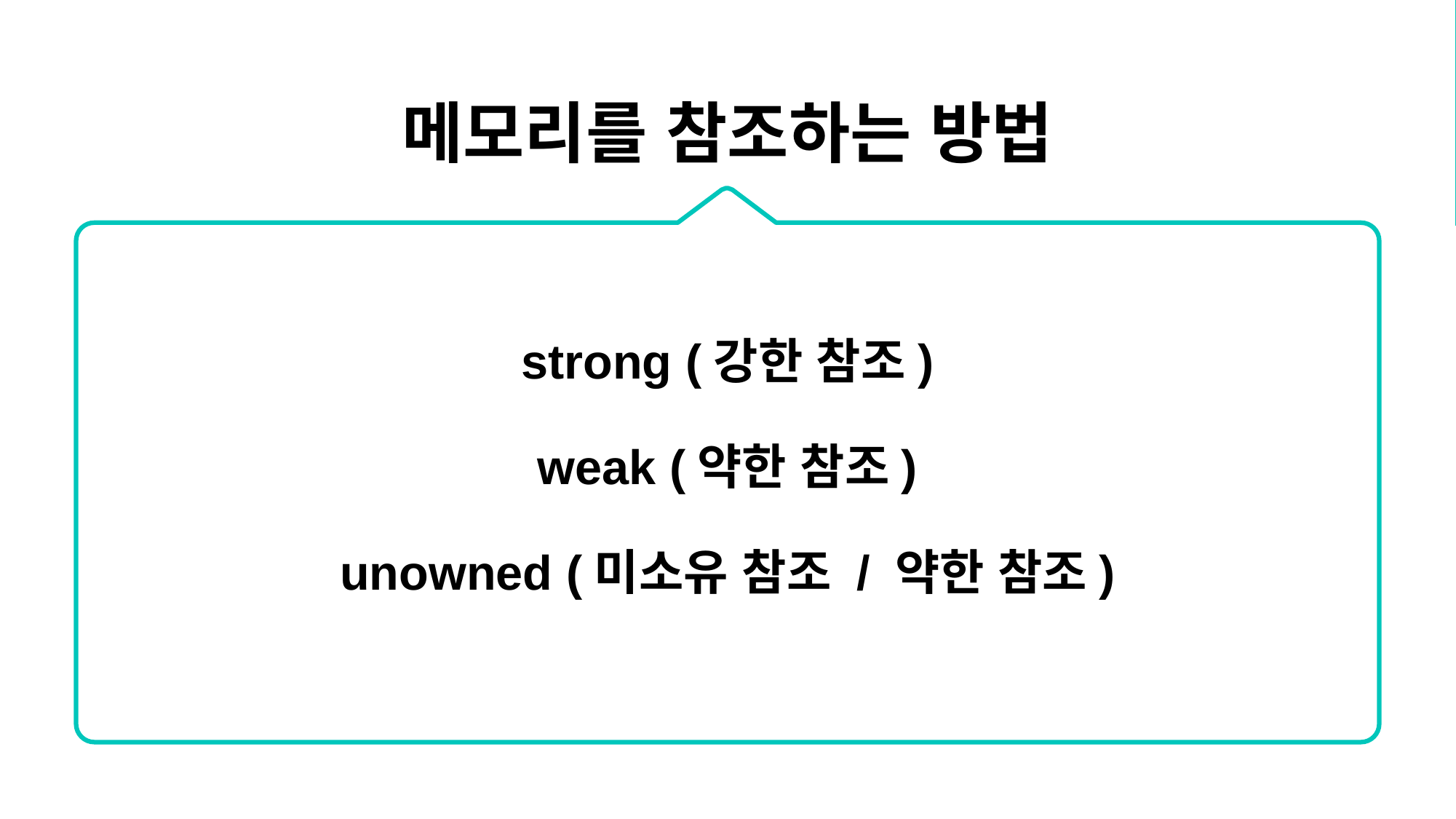

메모리를 참조하는 방법

strong (강한 참조)
weak (약한 참조)
unowned (미소유 참조 / 약한 참조)